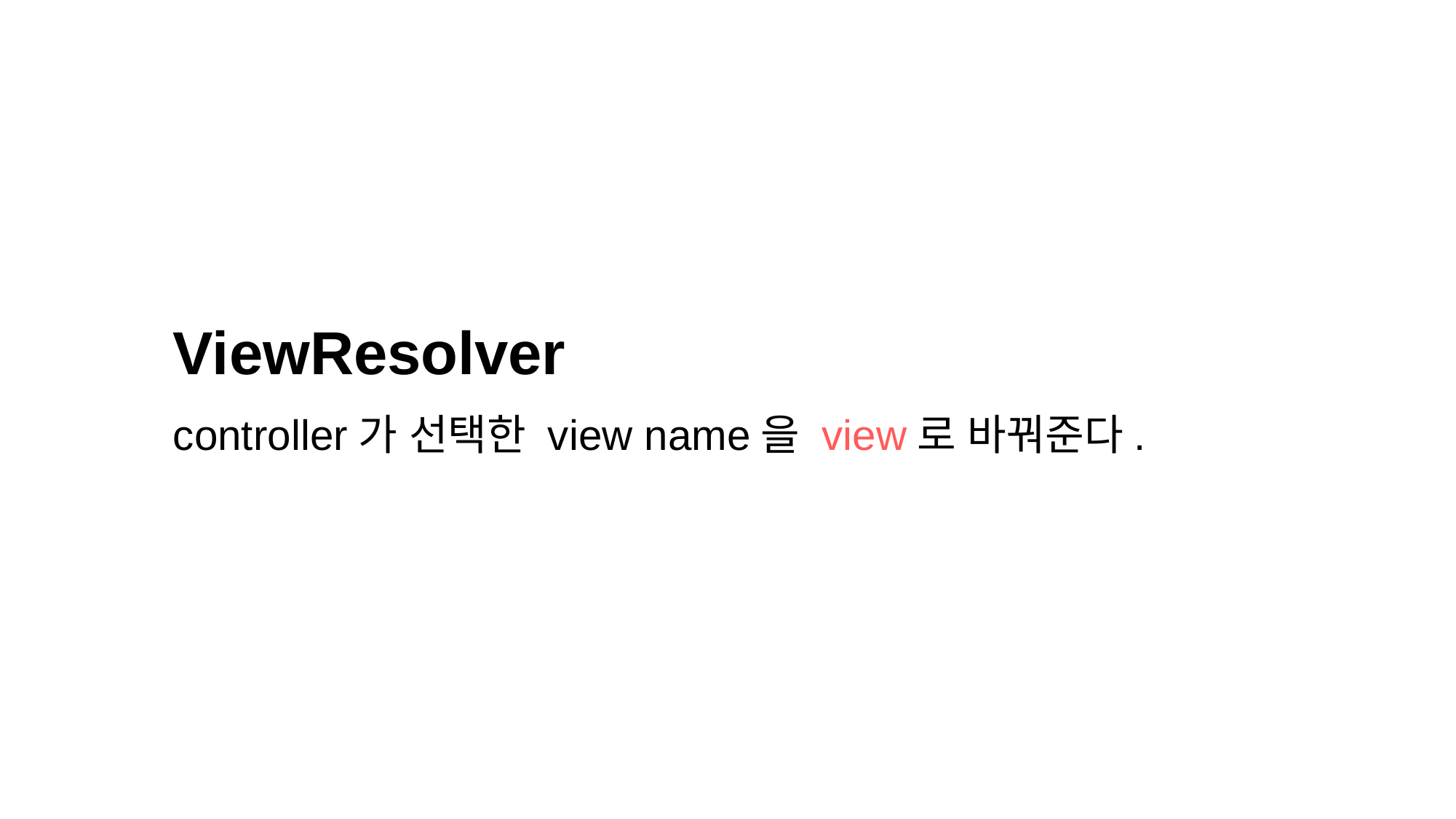

# ViewResolver
controller가 선택한 view name을 view로 바꿔준다.